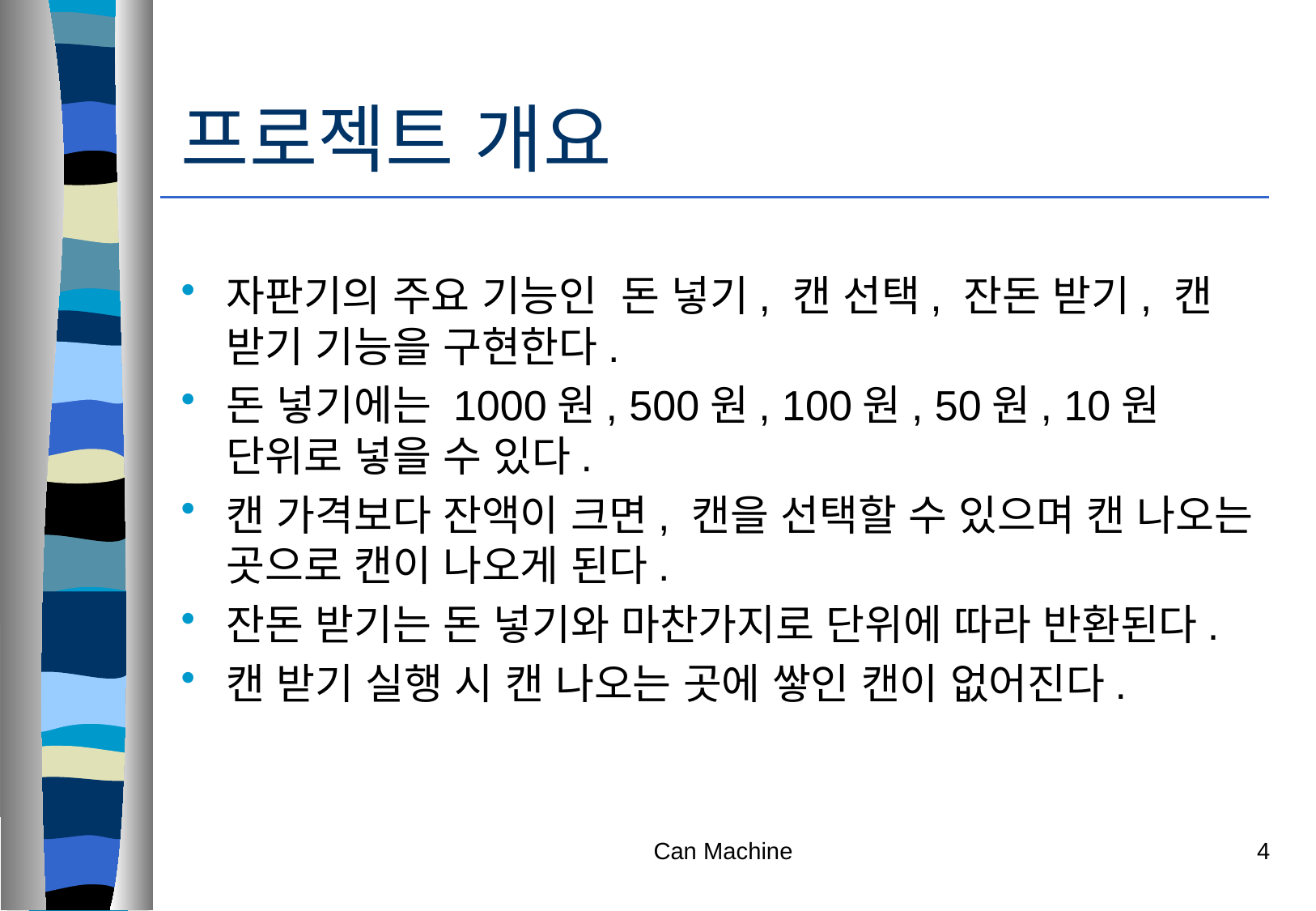

# 프로젝트 개요
자판기의 주요 기능인  돈 넣기, 캔 선택, 잔돈 받기, 캔 받기 기능을 구현한다.
돈 넣기에는 1000원, 500원, 100원, 50원, 10원 단위로 넣을 수 있다.
캔 가격보다 잔액이 크면, 캔을 선택할 수 있으며 캔 나오는 곳으로 캔이 나오게 된다.
잔돈 받기는 돈 넣기와 마찬가지로 단위에 따라 반환된다.
캔 받기 실행 시 캔 나오는 곳에 쌓인 캔이 없어진다.
Can Machine
4